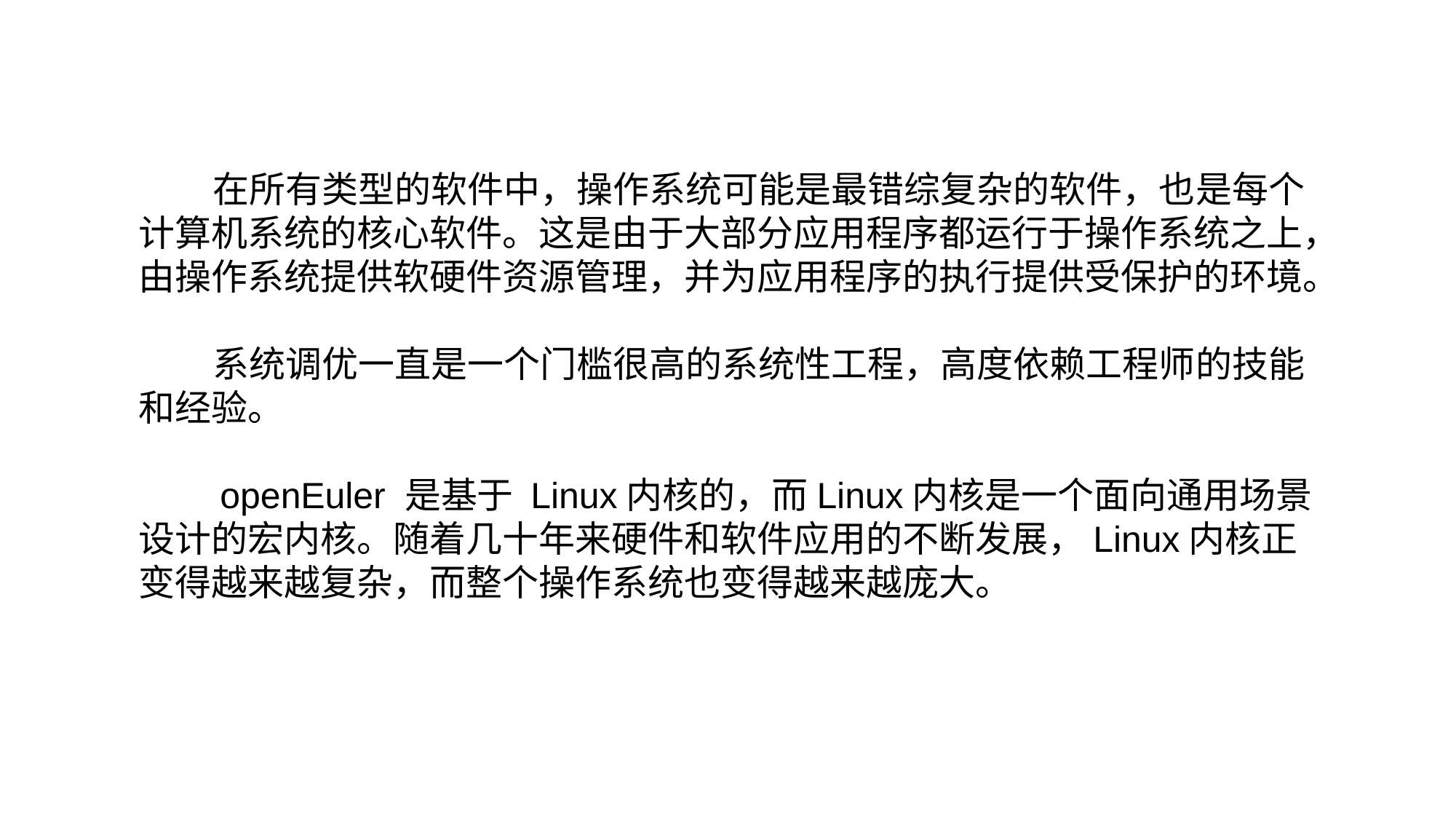

在所有类型的软件中，操作系统可能是最错综复杂的软件，也是每个计算机系统的核心软件。这是由于大部分应用程序都运行于操作系统之上，由操作系统提供软硬件资源管理，并为应用程序的执行提供受保护的环境。

        系统调优一直是一个门槛很高的系统性工程，高度依赖工程师的技能和经验。

        openEuler 是基于 Linux内核的，而Linux内核是一个面向通用场景设计的宏内核。随着几十年来硬件和软件应用的不断发展，Linux内核正变得越来越复杂，而整个操作系统也变得越来越庞大。